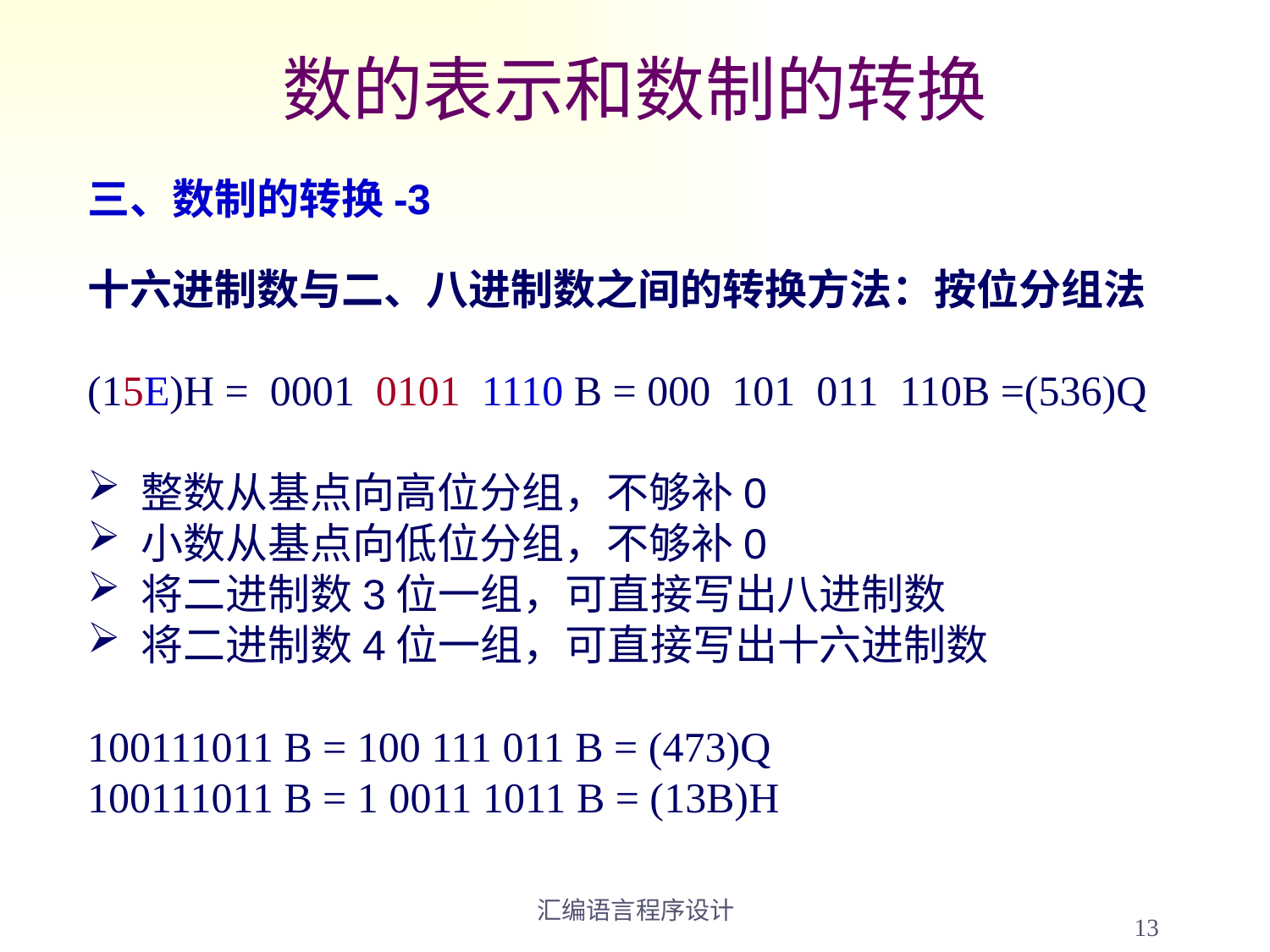

# 数的表示和数制的转换
三、数制的转换-3
十六进制数与二、八进制数之间的转换方法：按位分组法

(15E)H =  0001  0101  1110 B = 000  101  011  110B =(536)Q

 整数从基点向高位分组，不够补0
 小数从基点向低位分组，不够补0
 将二进制数3位一组，可直接写出八进制数
 将二进制数4位一组，可直接写出十六进制数

100111011 B = 100 111 011 B = (473)Q
100111011 B = 1 0011 1011 B = (13B)H
13
汇编语言程序设计